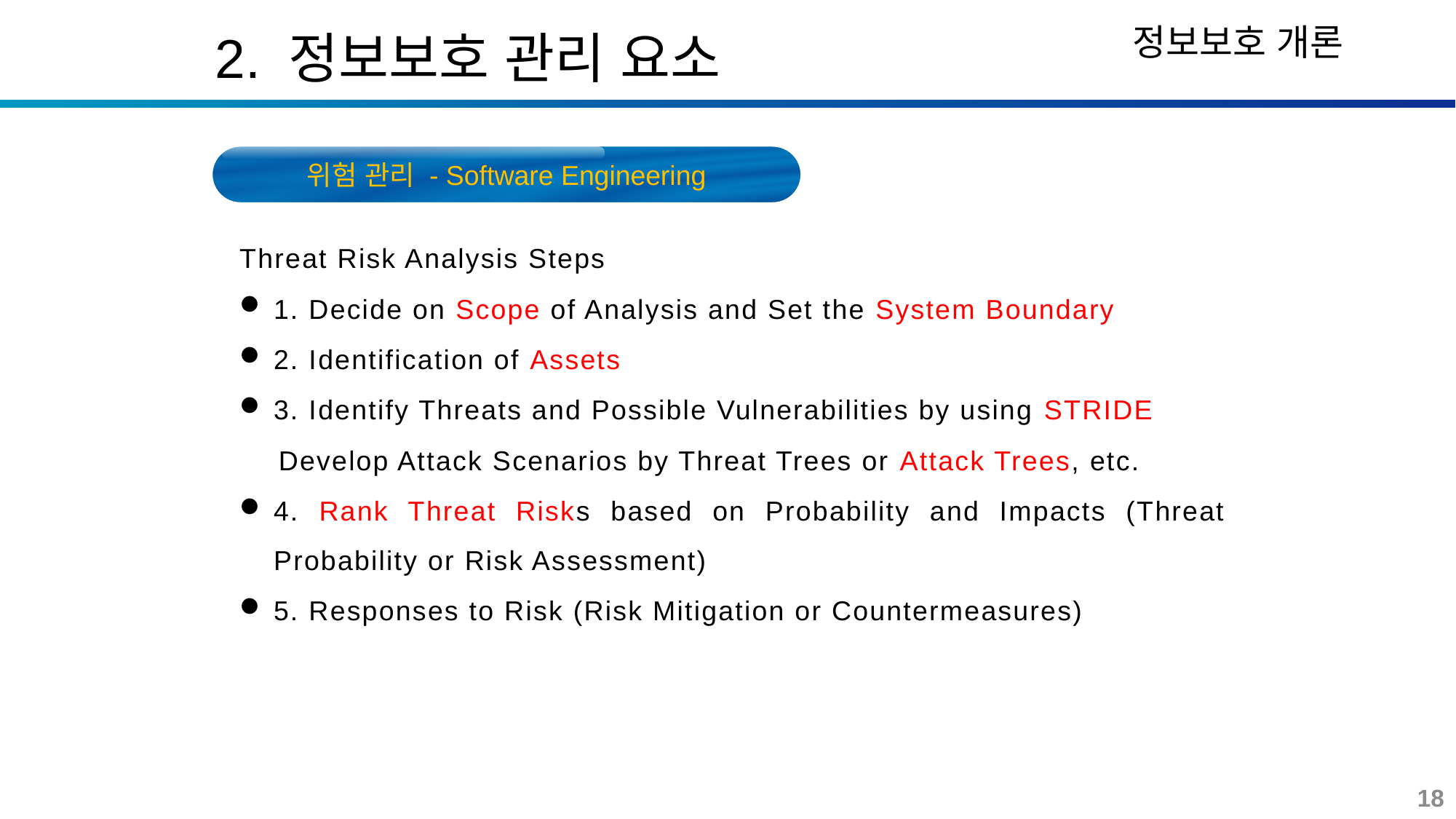

2. 정보보호 관리 요소
위험 관리 - Software Engineering

Threat Risk Analysis Steps
1. Decide on Scope of Analysis and Set the System Boundary
2. Identification of Assets
3. Identify Threats and Possible Vulnerabilities by using STRIDE
	Develop Attack Scenarios by Threat Trees or Attack Trees, etc.
4. Rank Threat Risks based on Probability and Impacts (Threat Probability or Risk Assessment)
5. Responses to Risk (Risk Mitigation or Countermeasures)

18